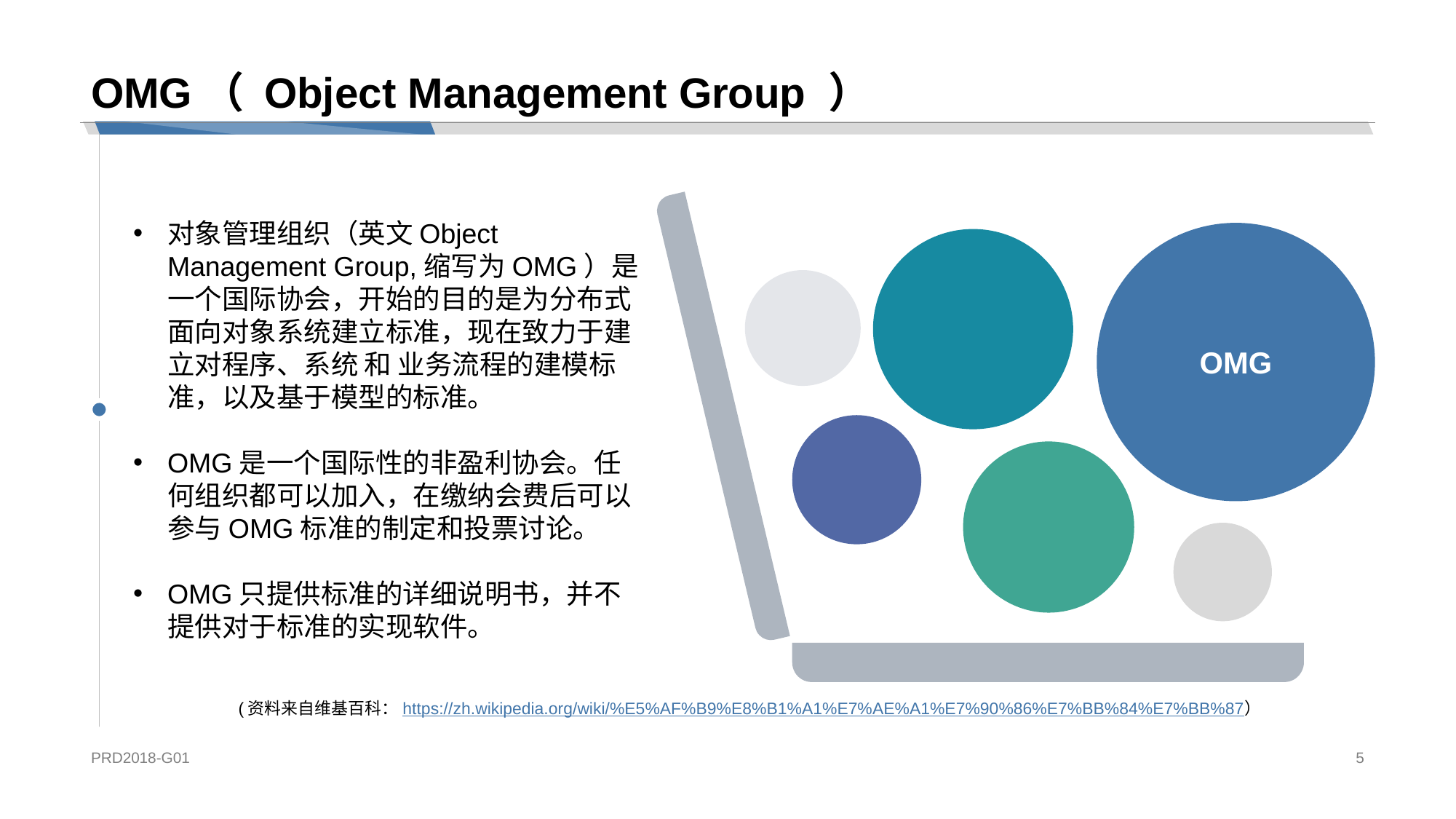

# OMG（ Object Management Group ）
OMG

对象管理组织（英文Object Management Group,缩写为OMG）是一个国际协会，开始的目的是为分布式面向对象系统建立标准，现在致力于建立对程序、系统 和 业务流程的建模标准，以及基于模型的标准。

OMG是一个国际性的非盈利协会。任何组织都可以加入，在缴纳会费后可以参与OMG标准的制定和投票讨论。

OMG只提供标准的详细说明书，并不提供对于标准的实现软件。

(资料来自维基百科：https://zh.wikipedia.org/wiki/%E5%AF%B9%E8%B1%A1%E7%AE%A1%E7%90%86%E7%BB%84%E7%BB%87）
PRD2018-G01
5